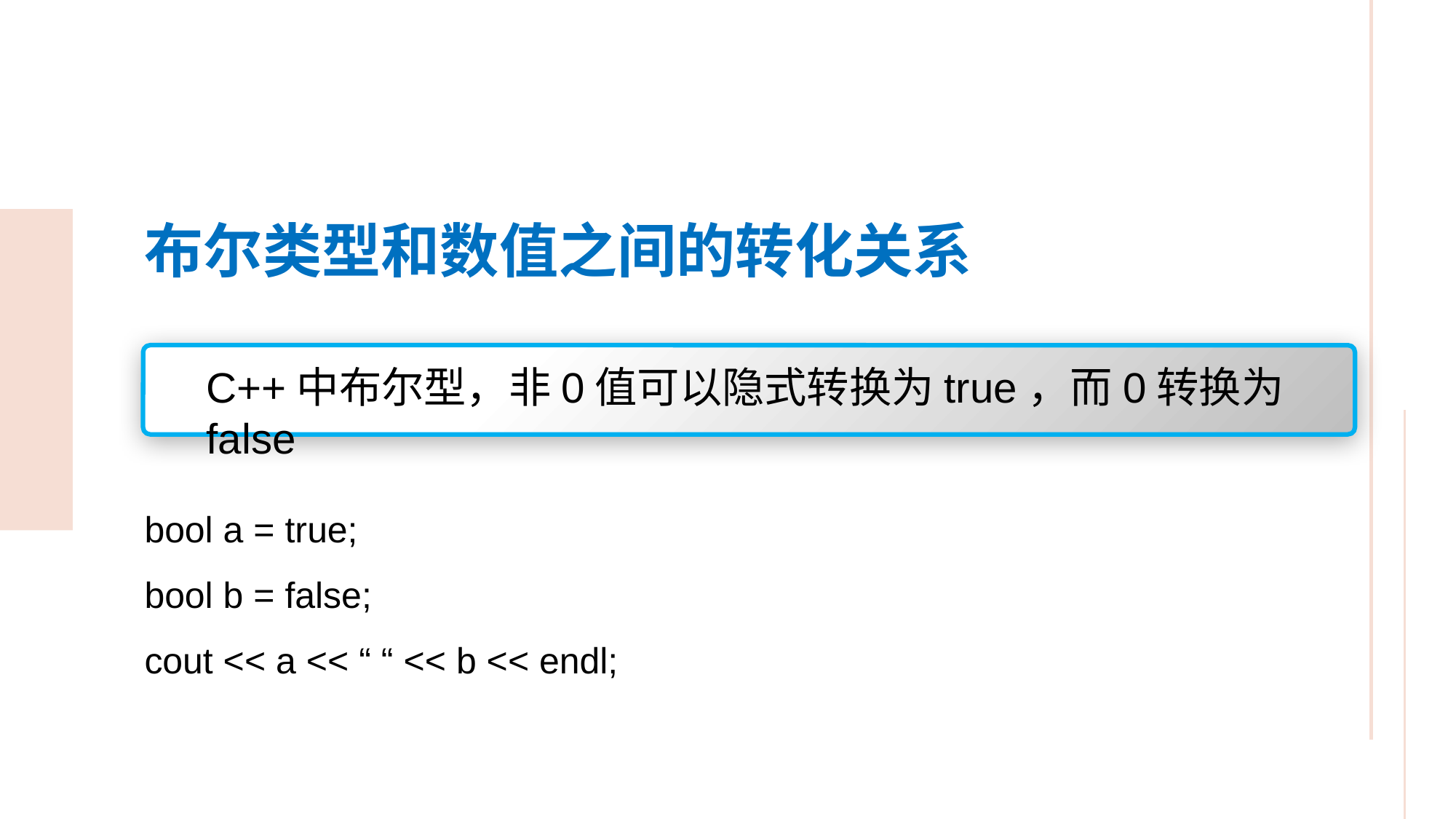

布尔类型和数值之间的转化关系

C++中布尔型，非0值可以隐式转换为true，而0转换为false
bool a = true;
bool b = false;
cout << a << “ “ << b << endl;